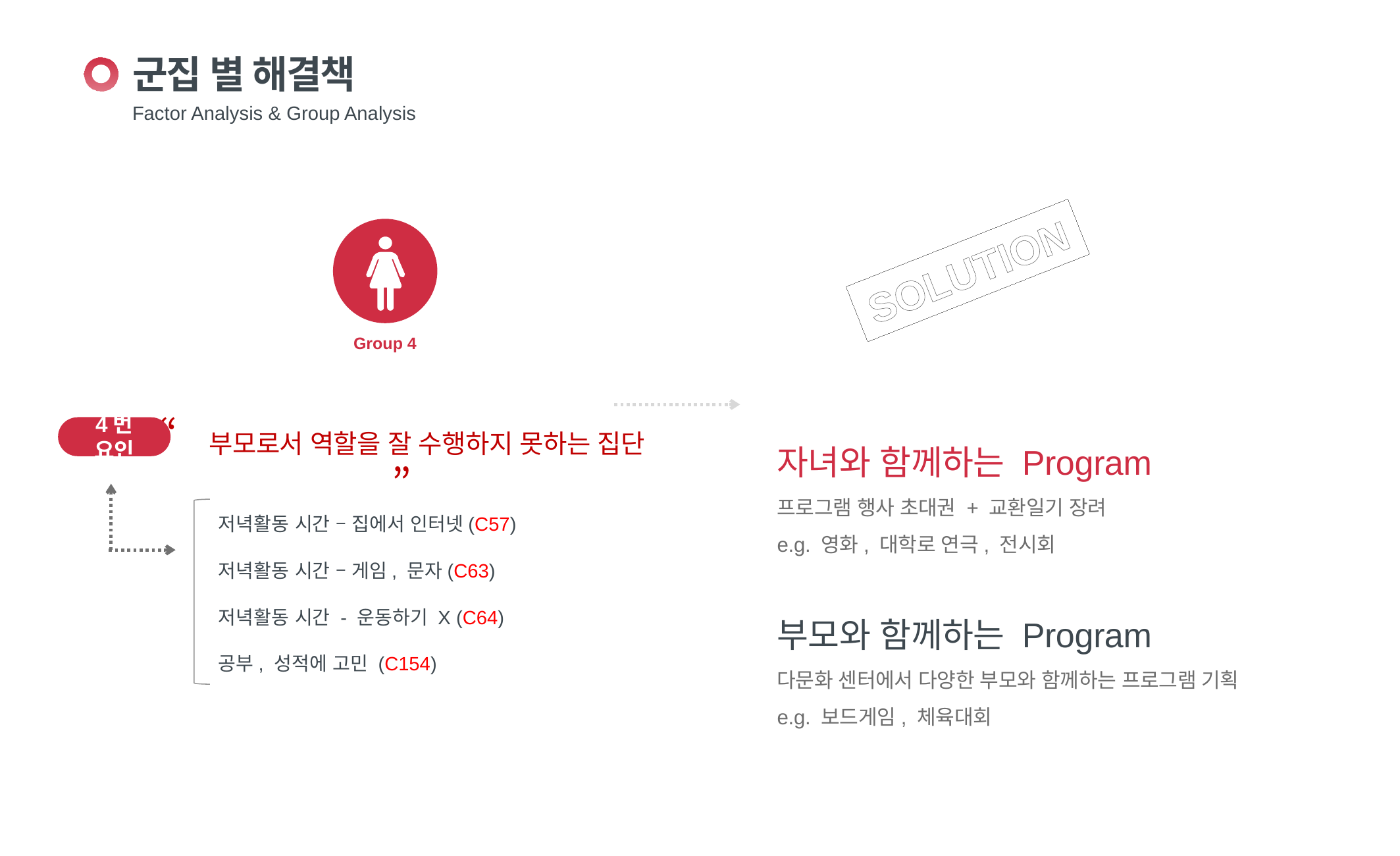

군집 별 해결책
Factor Analysis & Group Analysis

Group 4
“부모로서 역할을 잘 수행하지 못하는 집단 ”
4번 요인

저녁활동 시간 – 집에서 인터넷(C57)
저녁활동 시간 – 게임, 문자(C63)
저녁활동 시간 - 운동하기 X (C64)
공부, 성적에 고민 (C154)
SOLUTION
자녀와 함께하는 Program
프로그램 행사 초대권 + 교환일기 장려
e.g. 영화, 대학로 연극, 전시회

부모와 함께하는 Program
다문화 센터에서 다양한 부모와 함께하는 프로그램 기획
e.g. 보드게임, 체육대회